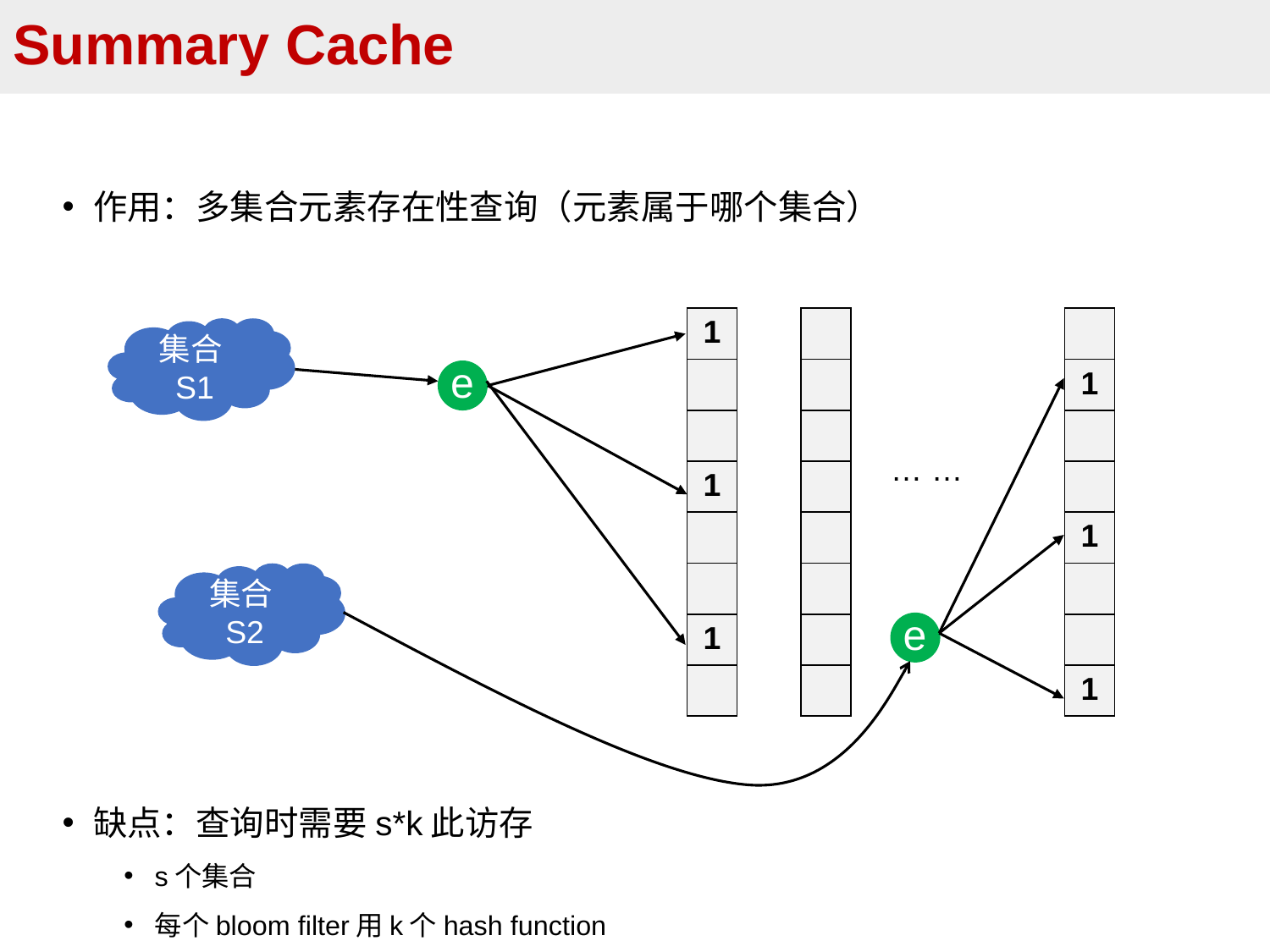

# Summary Cache
作用：多集合元素存在性查询（元素属于哪个集合）

缺点：查询时需要s*k此访存
s个集合
每个bloom filter用k个hash function

| 1 |
| --- |
|  |
|  |
| 1 |
|  |
|  |
| 1 |
|  |
|  |
| --- |
|  |
|  |
|  |
|  |
|  |
|  |
|  |
|  |
| --- |
| 1 |
|  |
|  |
| 1 |
|  |
|  |
| 1 |
集合S1
e

… …
集合S2
e